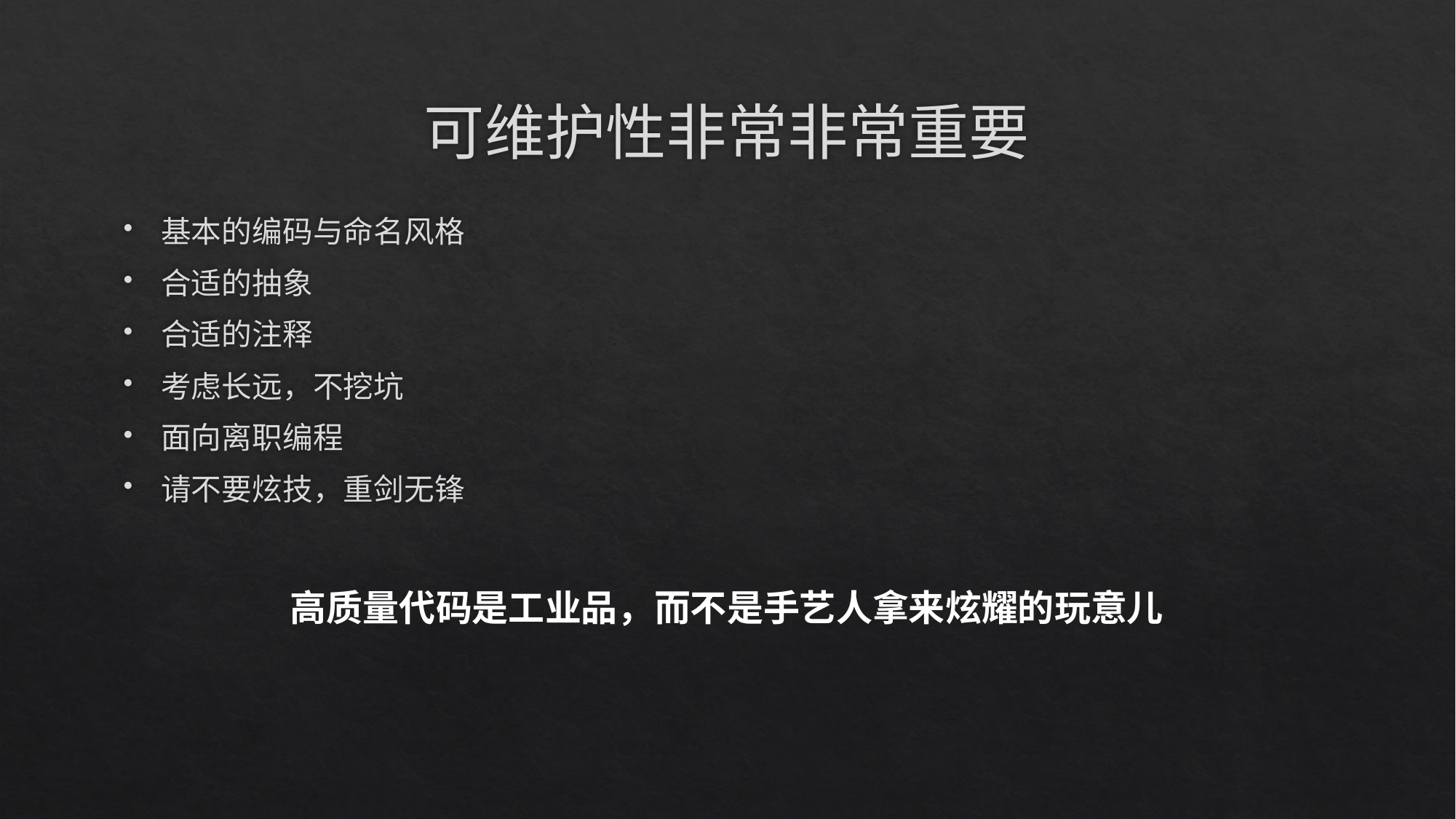

# 可维护性非常非常重要
基本的编码与命名风格
合适的抽象
合适的注释
考虑长远，不挖坑
面向离职编程
请不要炫技，重剑无锋
高质量代码是工业品，而不是手艺人拿来炫耀的玩意儿